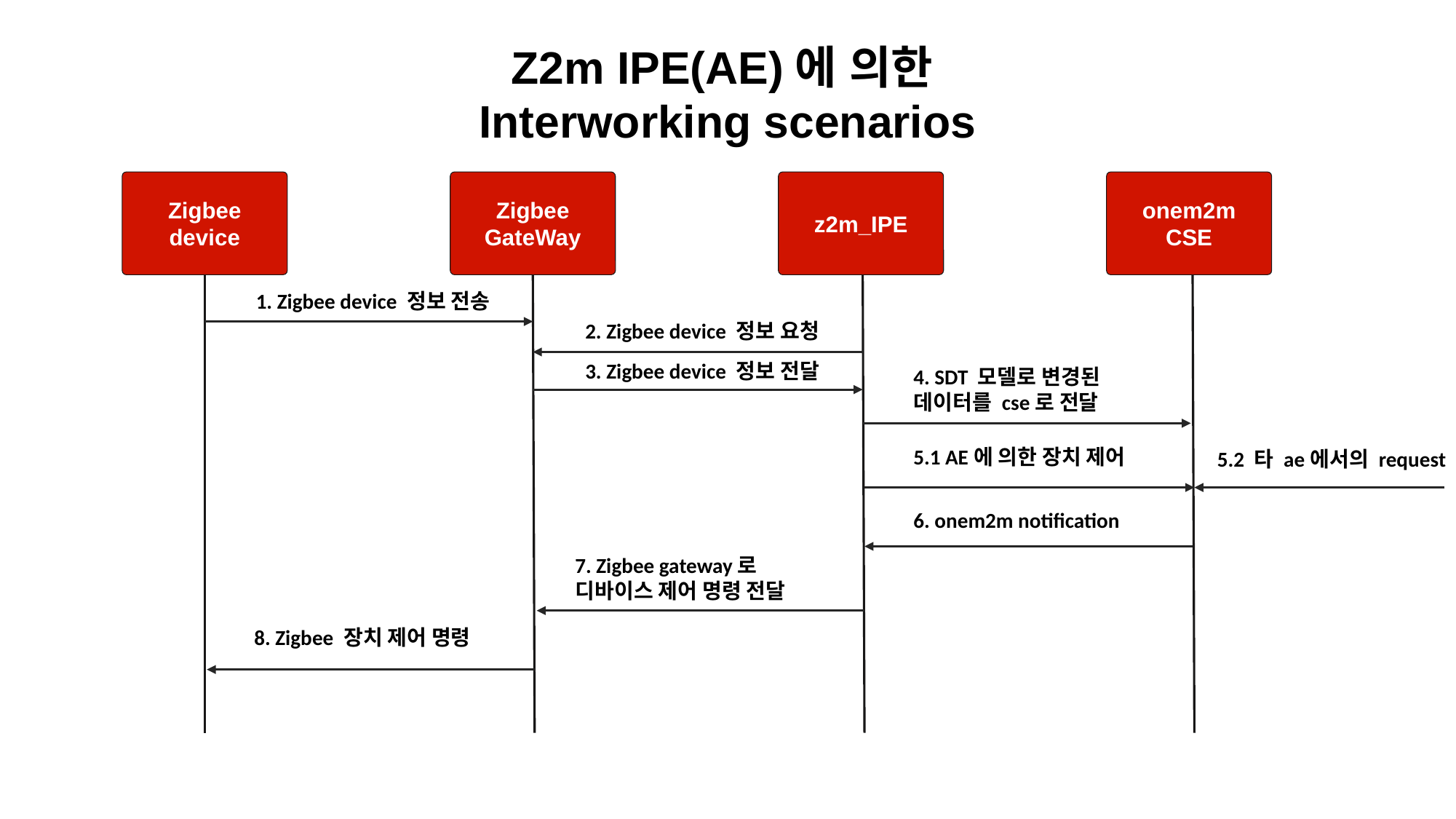

Z2m IPE(AE)에 의한Interworking scenarios
Zigbee
device
Zigbee
GateWay
z2m_IPE
onem2m
CSE
1. Zigbee device 정보 전송
2. Zigbee device 정보 요청
3. Zigbee device 정보 전달
4. SDT 모델로 변경된 데이터를 cse로 전달
5.1 AE에 의한 장치 제어
5.2 타 ae에서의 request
6. onem2m notification
7. Zigbee gateway로
디바이스 제어 명령 전달
8. Zigbee 장치 제어 명령